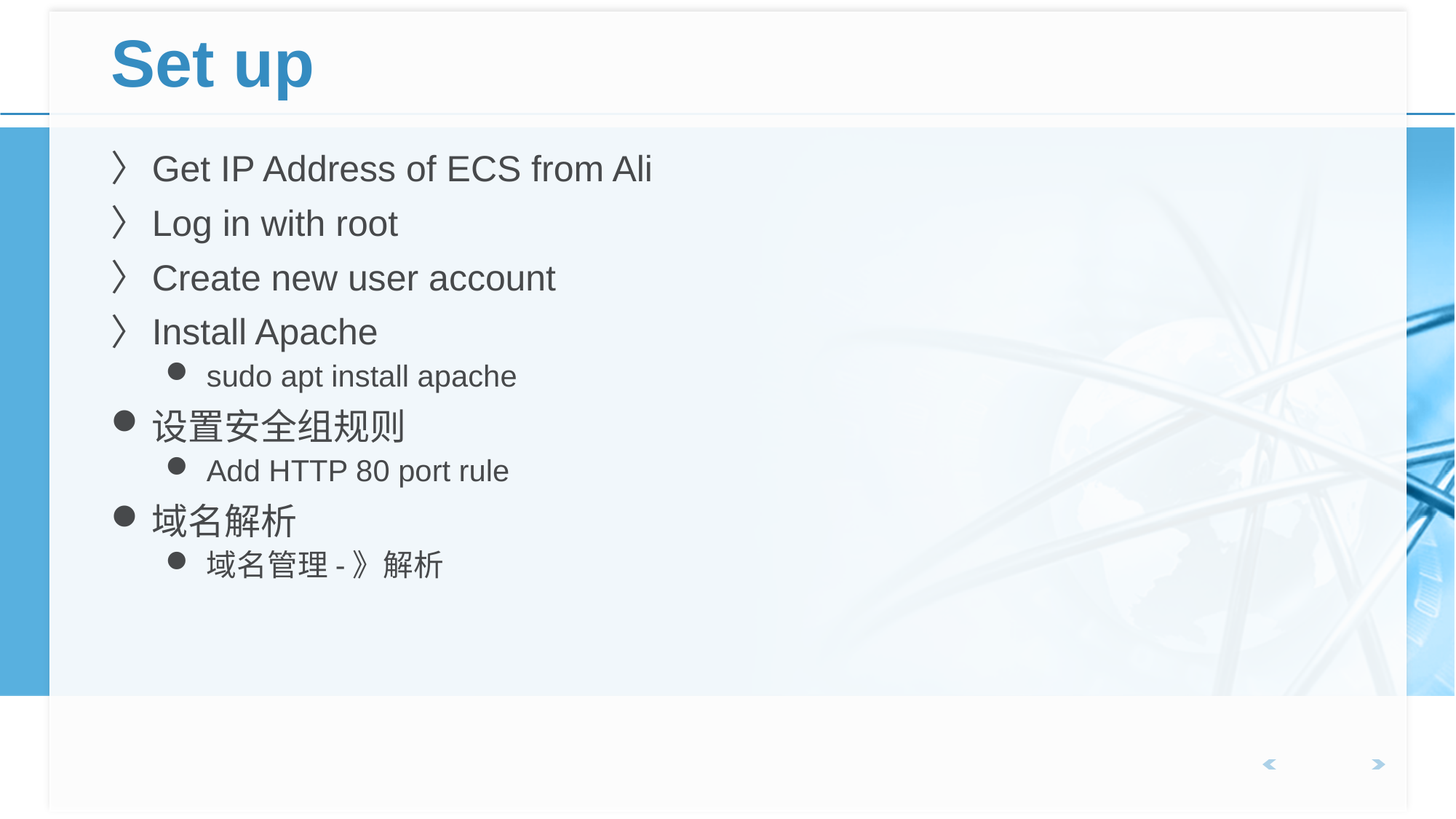

# Set up
Get IP Address of ECS from Ali
Log in with root
Create new user account
Install Apache
sudo apt install apache
设置安全组规则
Add HTTP 80 port rule
域名解析
域名管理-》解析